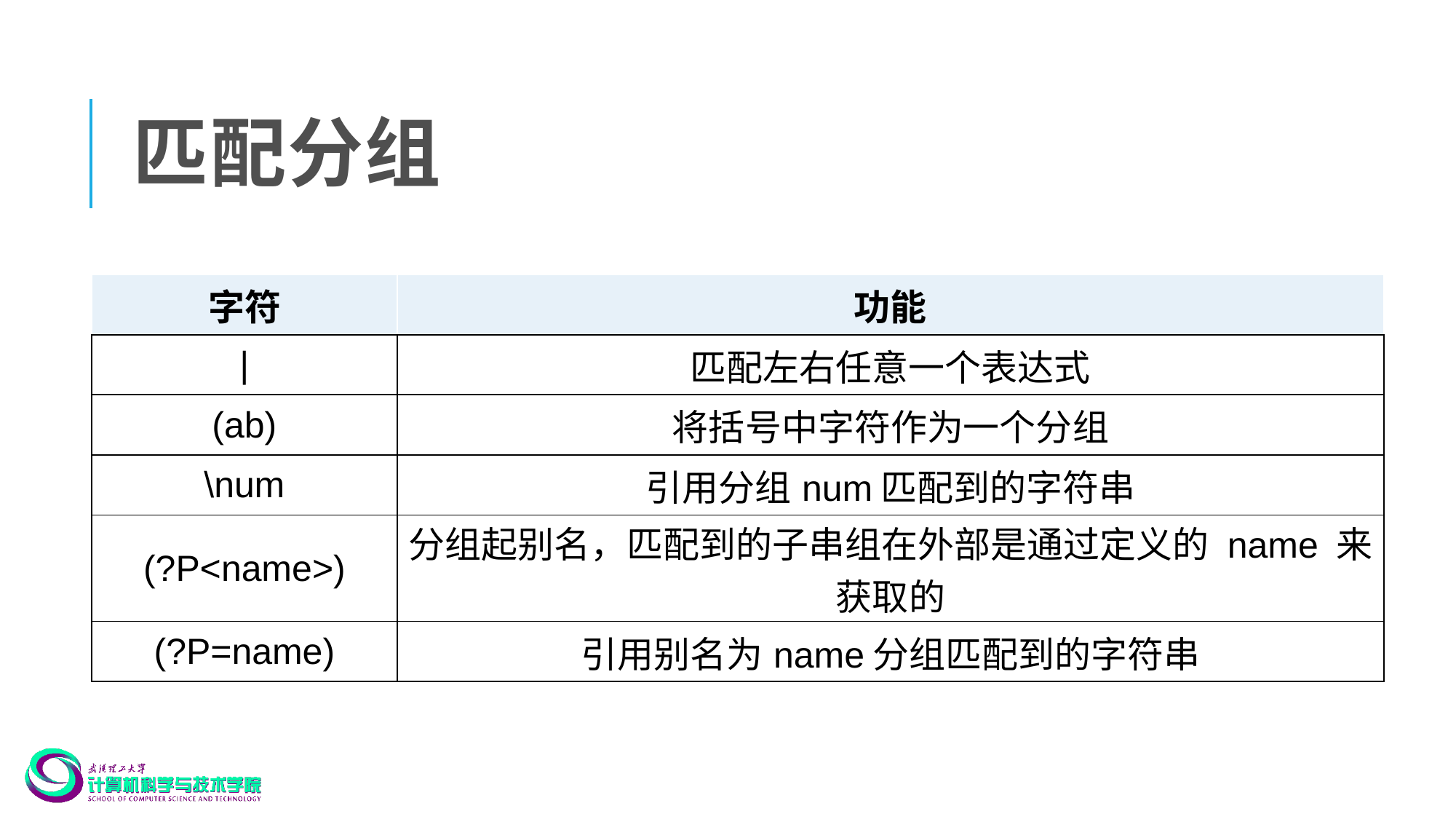

# 匹配分组
| 字符 | 功能 |
| --- | --- |
| | | 匹配左右任意⼀个表达式 |
| (ab) | 将括号中字符作为⼀个分组 |
| \num | 引用分组num匹配到的字符串 |
| (?P<name>) | 分组起别名，匹配到的子串组在外部是通过定义的 name 来获取的 |
| (?P=name) | 引⽤别名为name分组匹配到的字符串 |